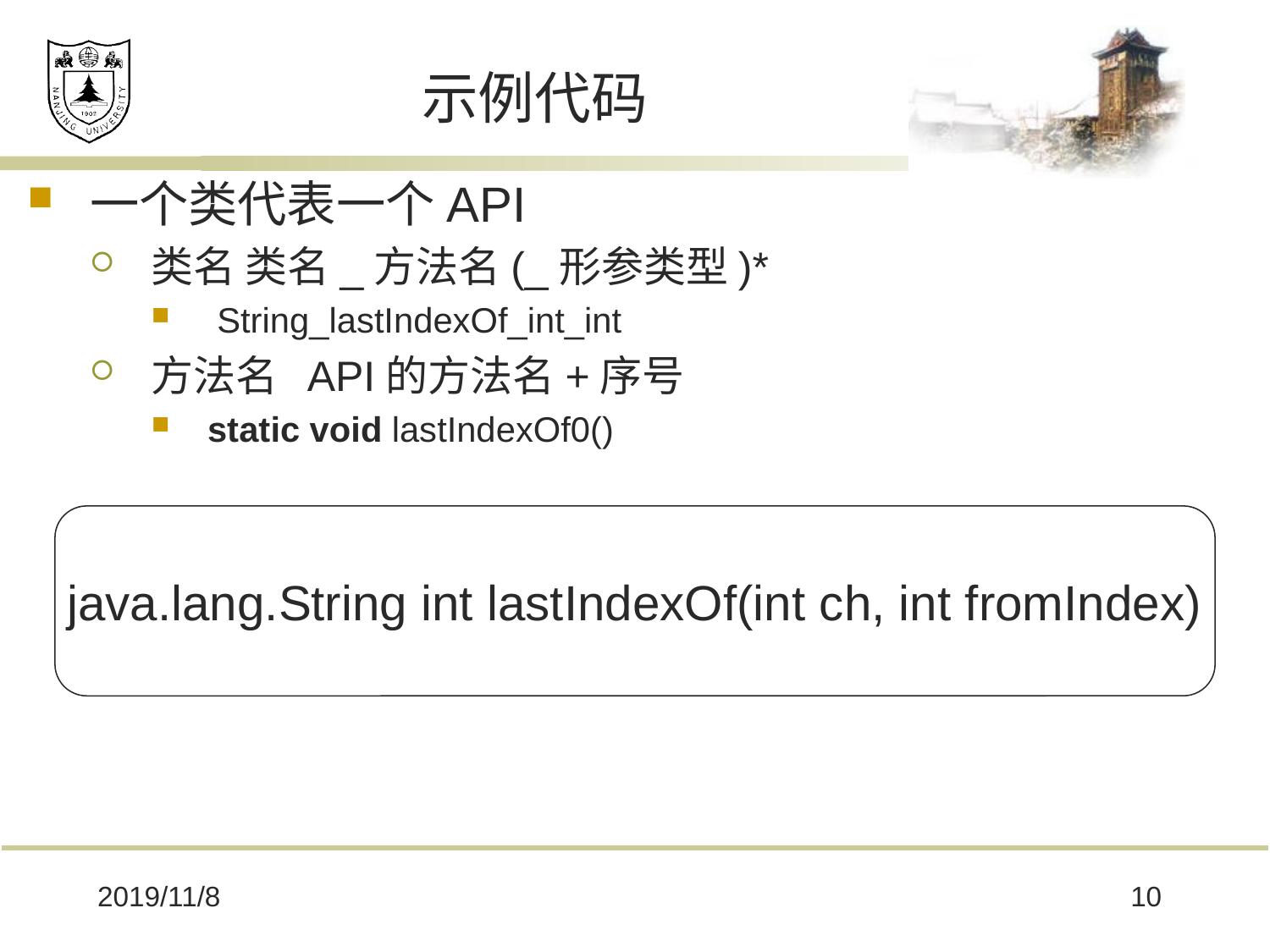

# 示例代码
一个类代表一个API
类名 类名_方法名(_形参类型)*
 String_lastIndexOf_int_int
方法名  API的方法名+序号
static void lastIndexOf0()
java.lang.String int lastIndexOf(int ch, int fromIndex)
2019/11/8
10